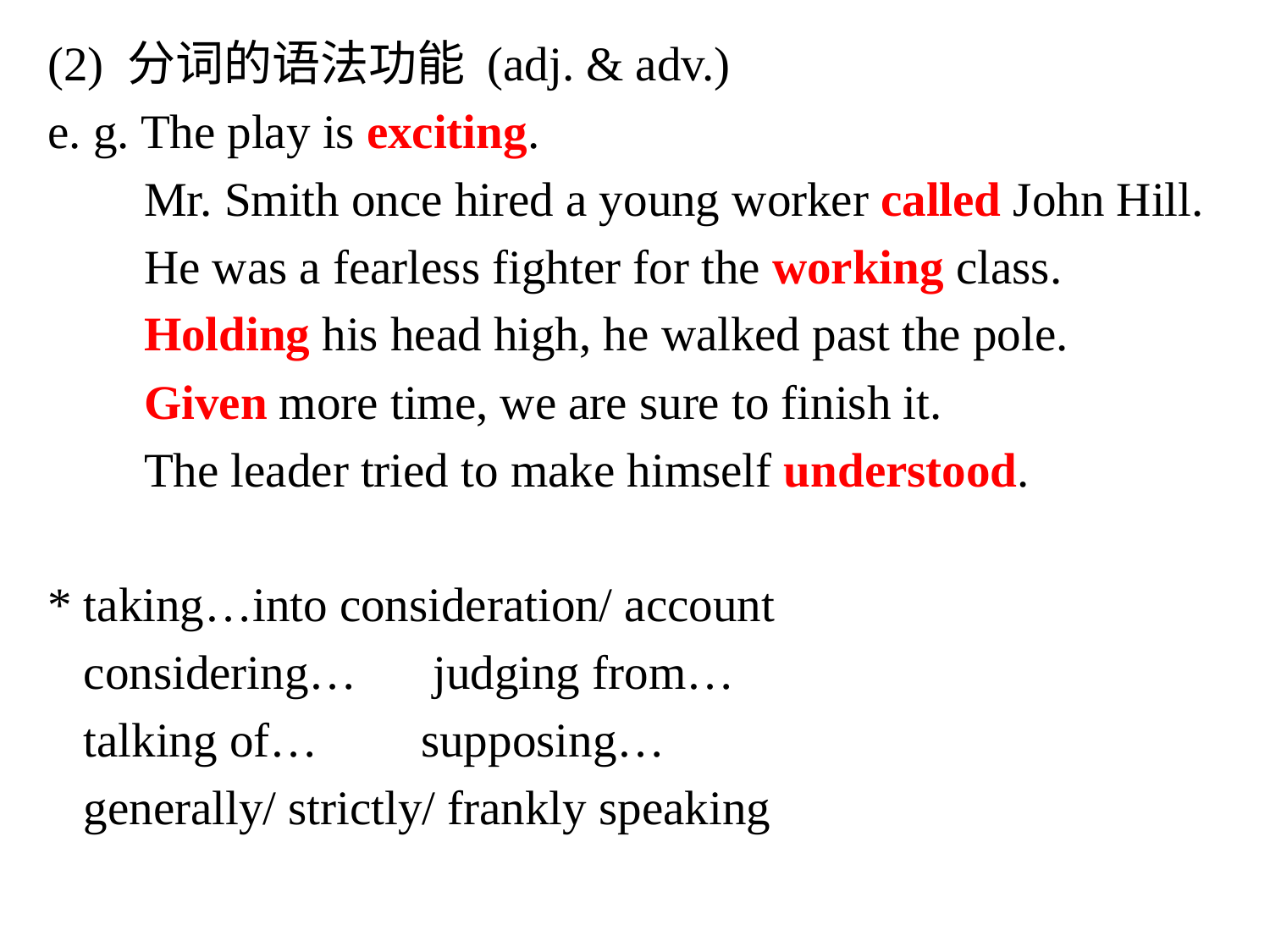

(2) 分词的语法功能 (adj. & adv.)
e. g. The play is exciting.
        Mr. Smith once hired a young worker called John Hill.
        He was a fearless fighter for the working class.
        Holding his head high, he walked past the pole.
        Given more time, we are sure to finish it.
        The leader tried to make himself understood.

* taking…into consideration/ account
   considering…		 judging from…
   talking of…		supposing…
   generally/ strictly/ frankly speaking